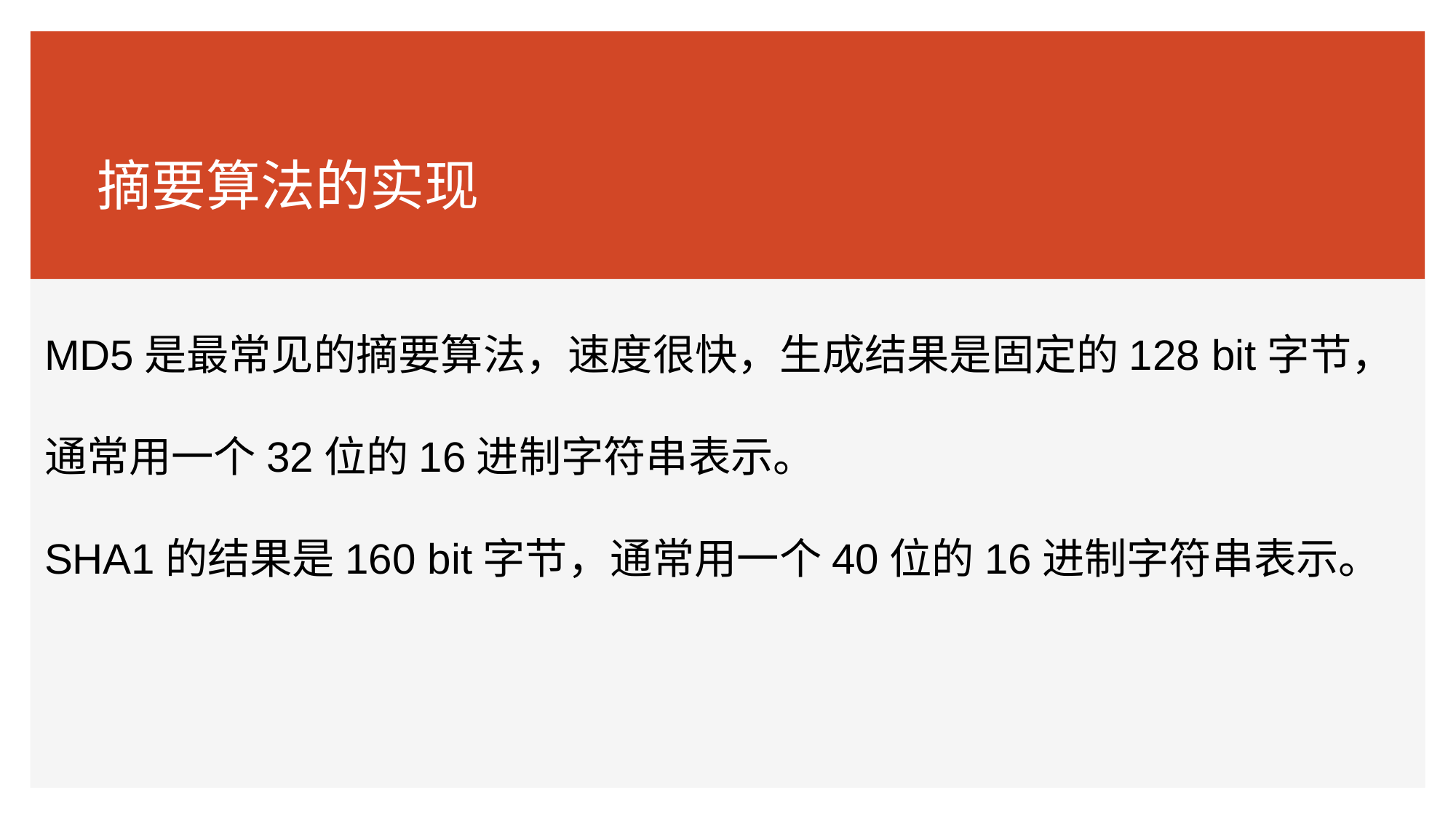

# 摘要算法的实现
MD5是最常见的摘要算法，速度很快，生成结果是固定的128 bit字节，通常用一个32位的16进制字符串表示。
SHA1的结果是160 bit字节，通常用一个40位的16进制字符串表示。